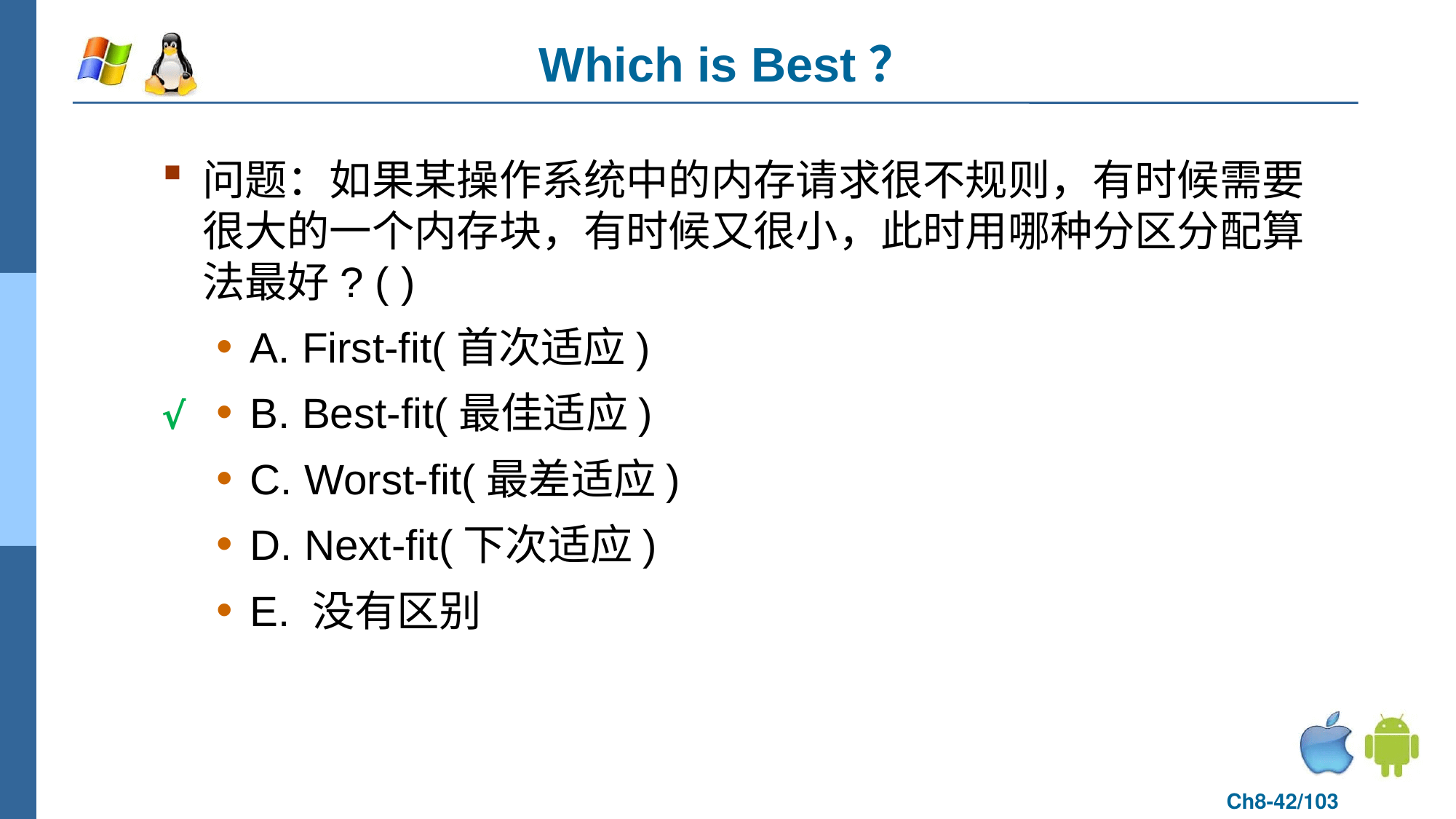

# Which is Best？
问题：如果某操作系统中的内存请求很不规则，有时候需要很大的一个内存块，有时候又很小，此时用哪种分区分配算法最好? ( )
A. First-fit(首次适应)
B. Best-fit(最佳适应)
C. Worst-fit(最差适应)
D. Next-fit(下次适应)
E. 没有区别
√